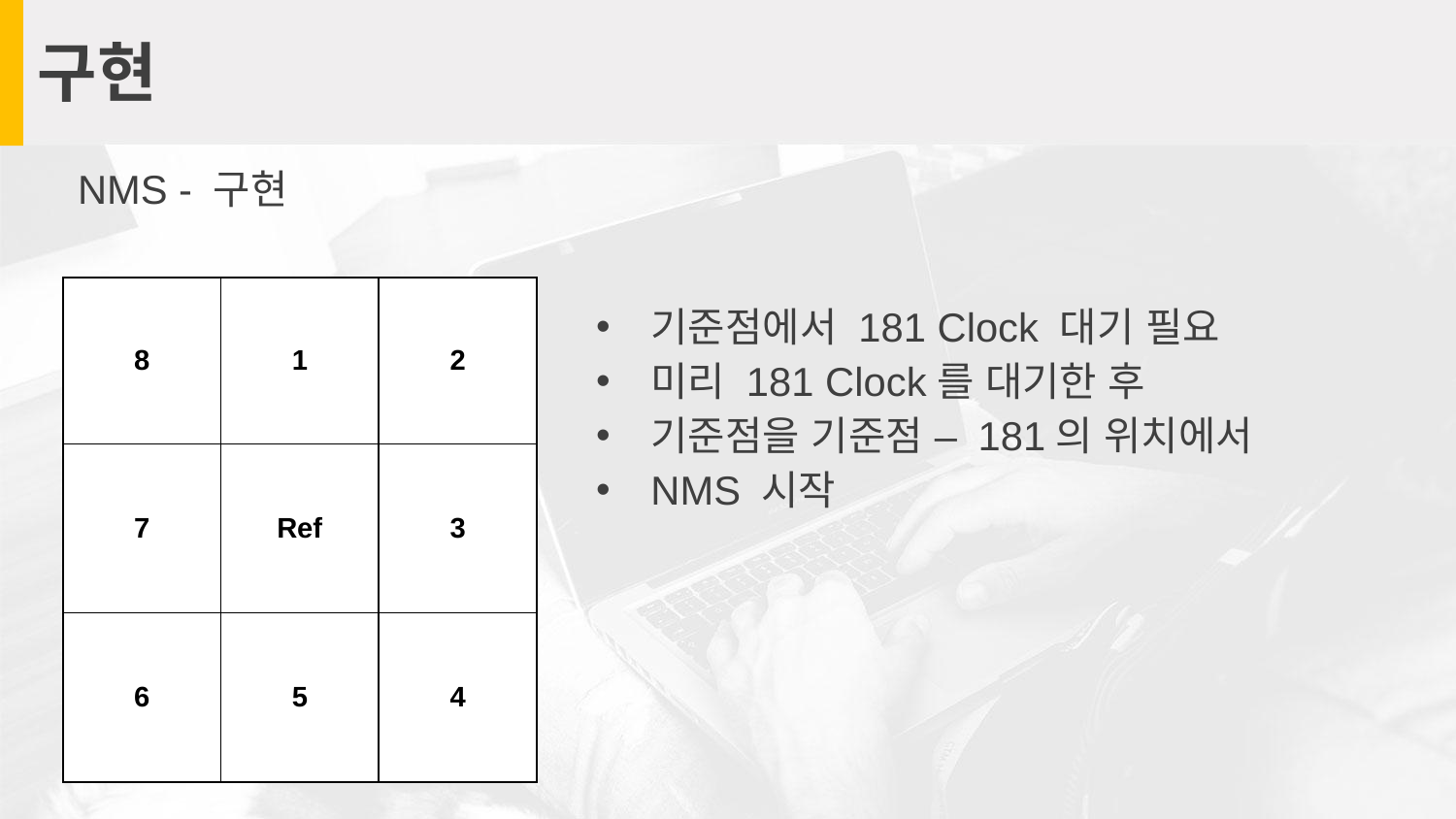

# 구현
NMS - 구현

| 8 | 1 | 2 |
| --- | --- | --- |
| 7 | Ref | 3 |
| 6 | 5 | 4 |
기준점에서 181 Clock 대기 필요
미리 181 Clock를 대기한 후
기준점을 기준점 – 181의 위치에서
NMS 시작